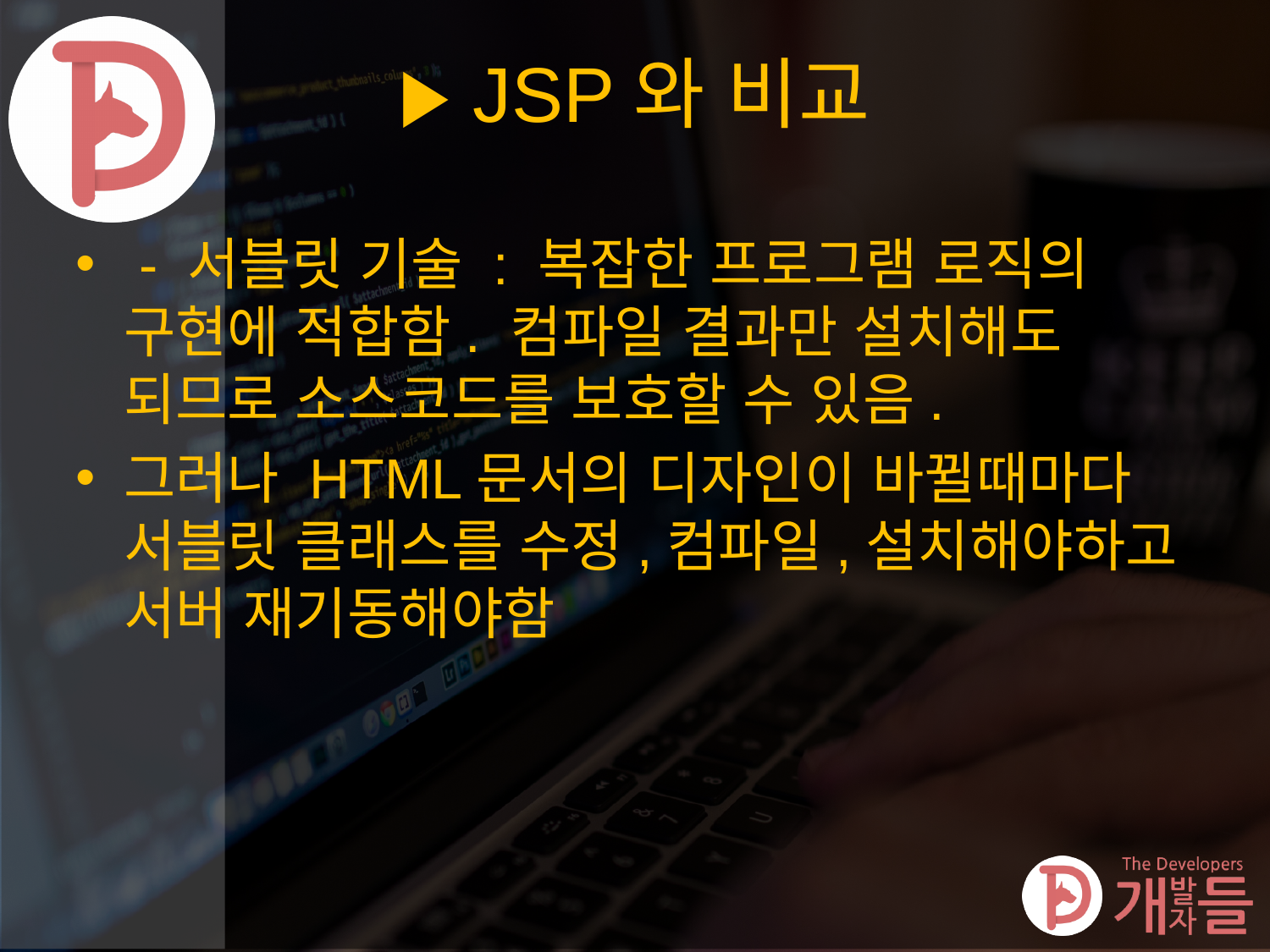

# ▶ JSP와 비교
 - 서블릿 기술 : 복잡한 프로그램 로직의 구현에 적합함. 컴파일 결과만 설치해도 되므로 소스코드를 보호할 수 있음.
그러나 HTML문서의 디자인이 바뀔때마다 서블릿 클래스를 수정,컴파일,설치해야하고 서버 재기동해야함